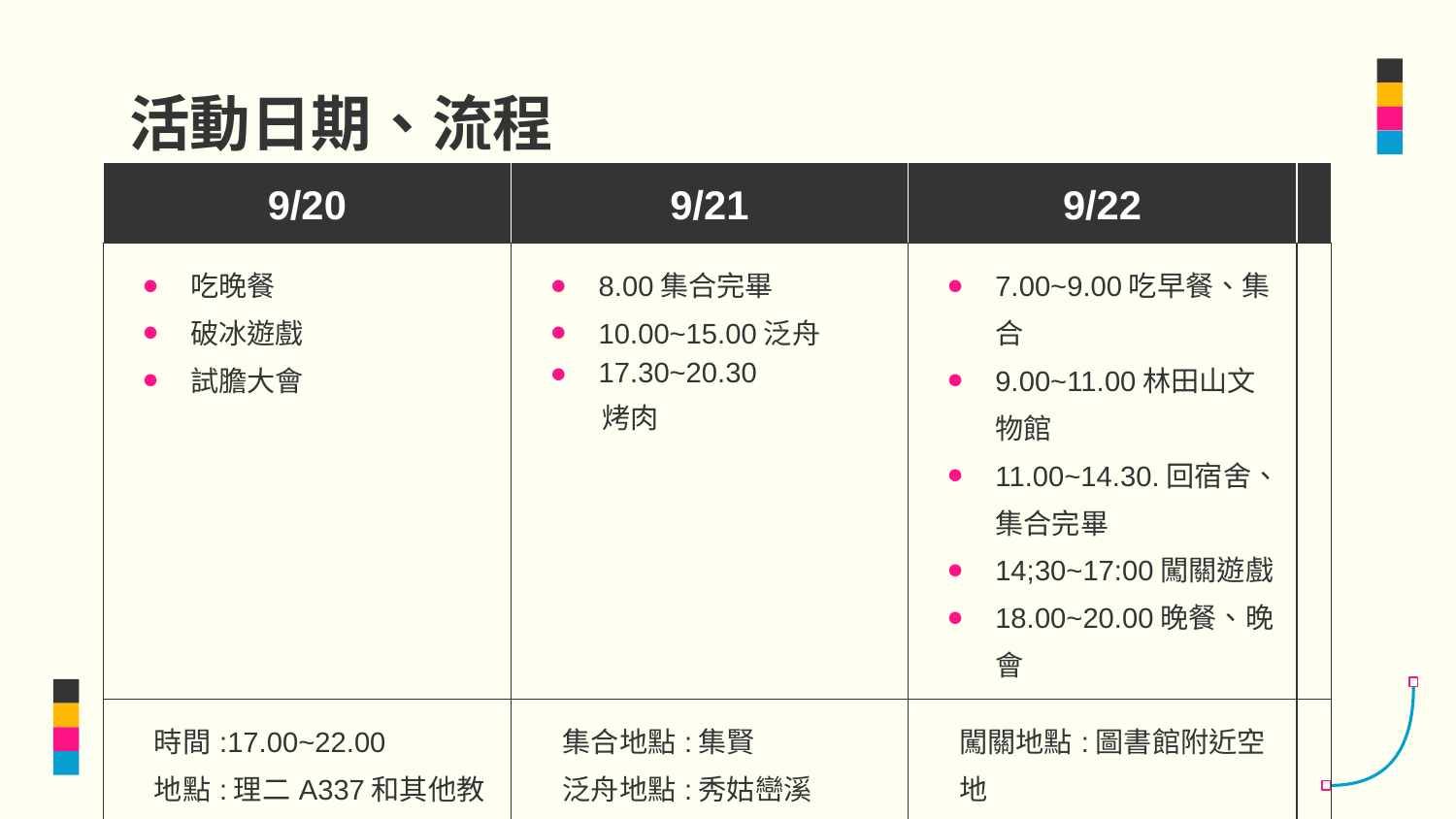

# 活動日期、流程
| 9/20 | 9/21 | 9/22 |  |
| --- | --- | --- | --- |
| 吃晚餐 破冰遊戲 試膽大會 | 8.00集合完畢 10.00~15.00泛舟 17.30~20.30 烤肉 | 7.00~9.00吃早餐、集合 9.00~11.00林田山文物館 11.00~14.30.回宿舍、集合完畢 14;30~17:00闖關遊戲 18.00~20.00晚餐、晚會 |  |
| 時間:17.00~22.00 地點:理二A337和其他教室 | 集合地點:集賢 泛舟地點:秀姑巒溪 | 闖關地點:圖書館附近空地 晚會地點:學活 |  |